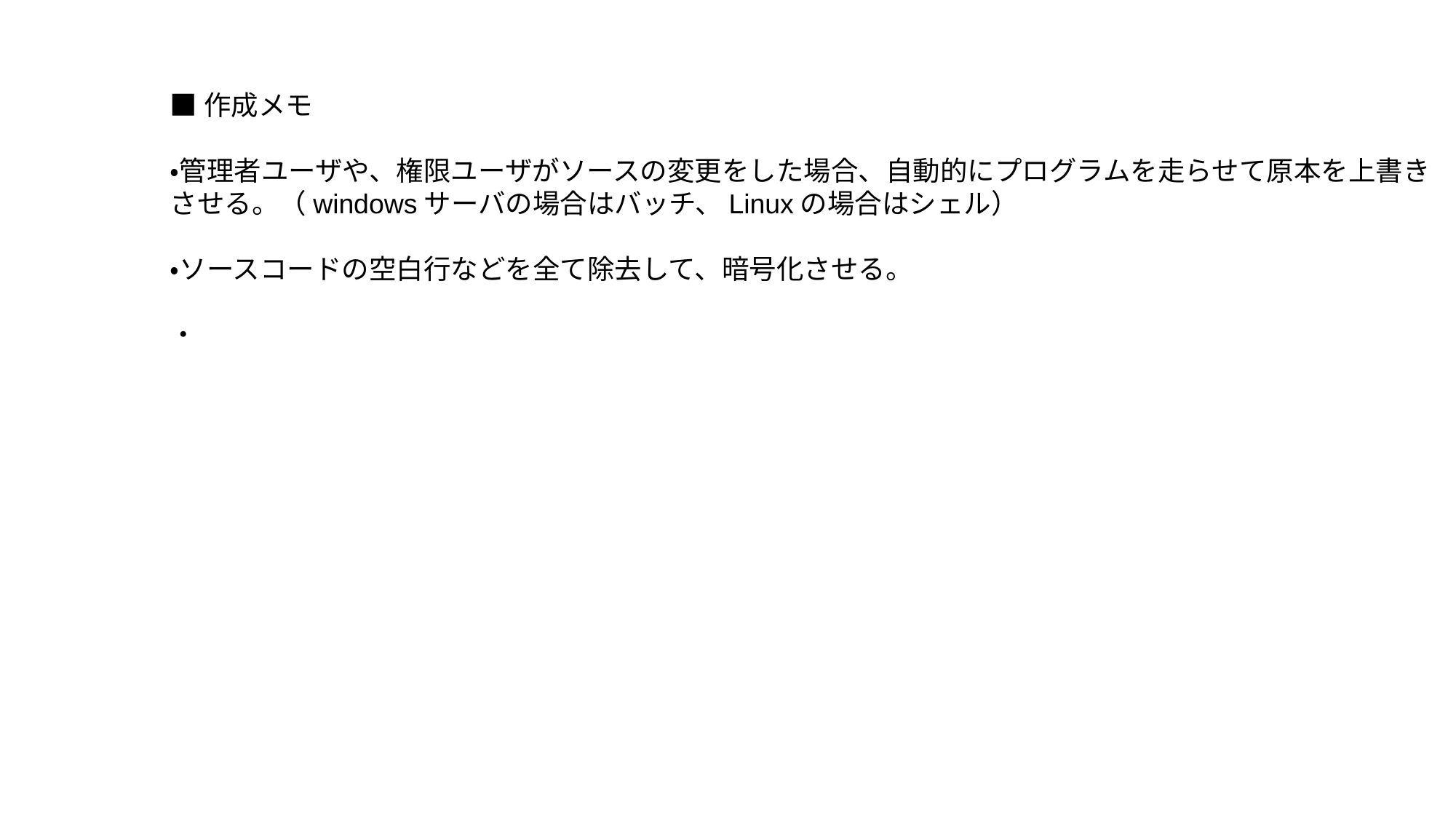

■作成メモ

・管理者ユーザや、権限ユーザがソースの変更をした場合、自動的にプログラムを走らせて原本を上書き
させる。（windowsサーバの場合はバッチ、Linuxの場合はシェル）

・ソースコードの空白行などを全て除去して、暗号化させる。

・